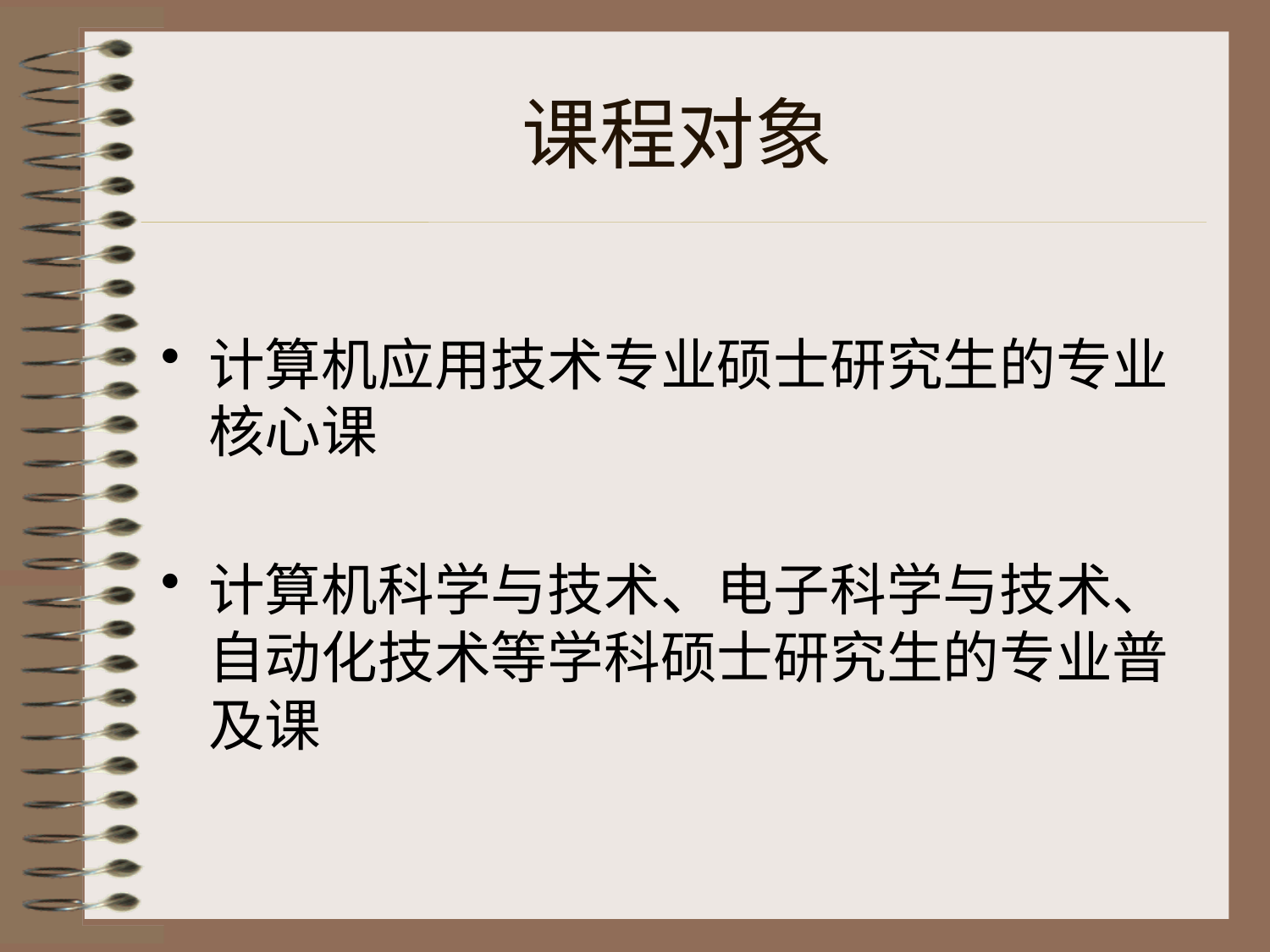

# 课程对象

计算机应用技术专业硕士研究生的专业核心课

计算机科学与技术、电子科学与技术、自动化技术等学科硕士研究生的专业普及课